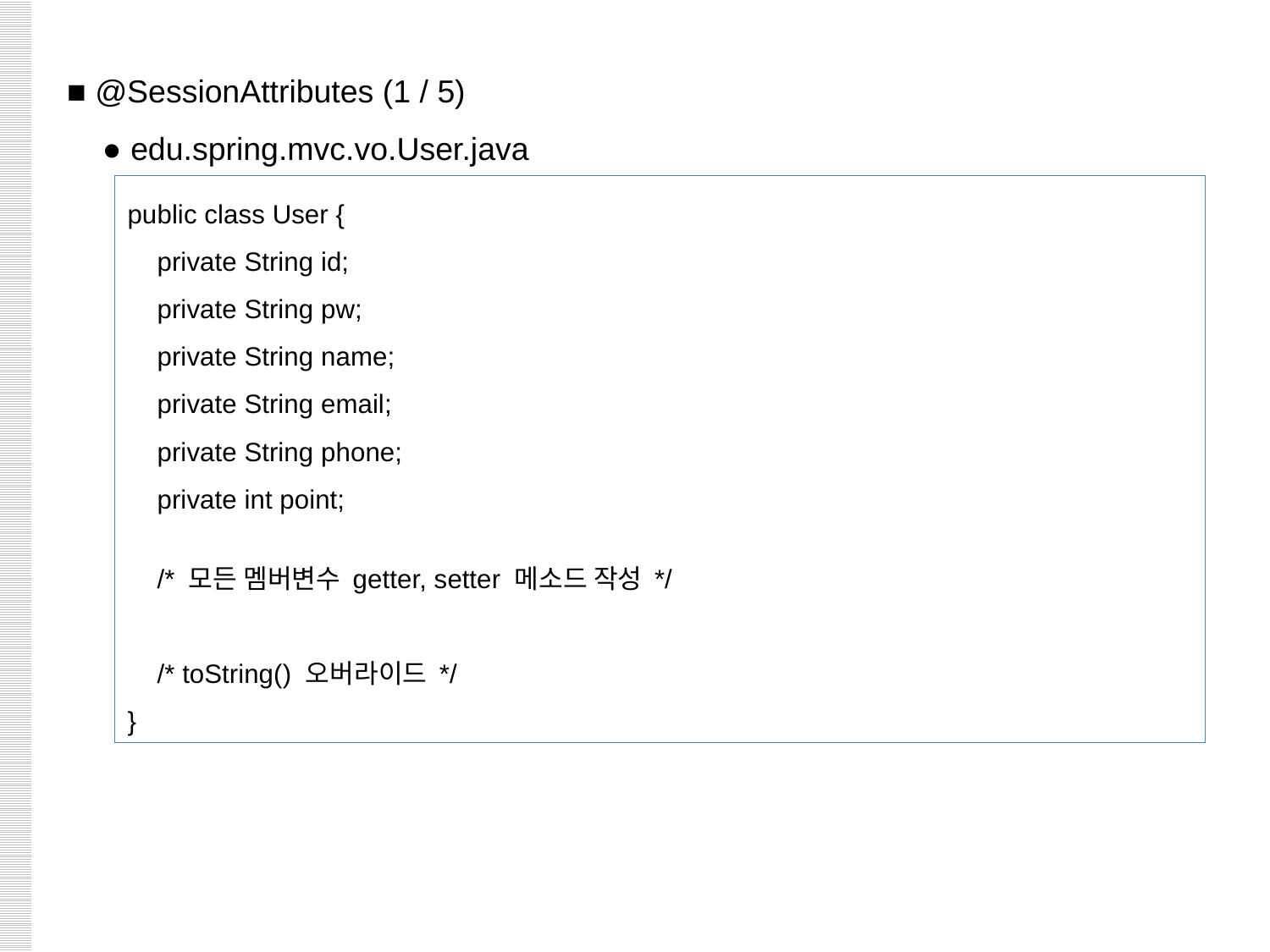

■ @SessionAttributes (1 / 5)
    ● edu.spring.mvc.vo.User.java
public class User {
    private String id;
    private String pw;
    private String name;
    private String email;
    private String phone;
    private int point;

    /* 모든 멤버변수 getter, setter 메소드 작성 */

    /* toString() 오버라이드 */
}